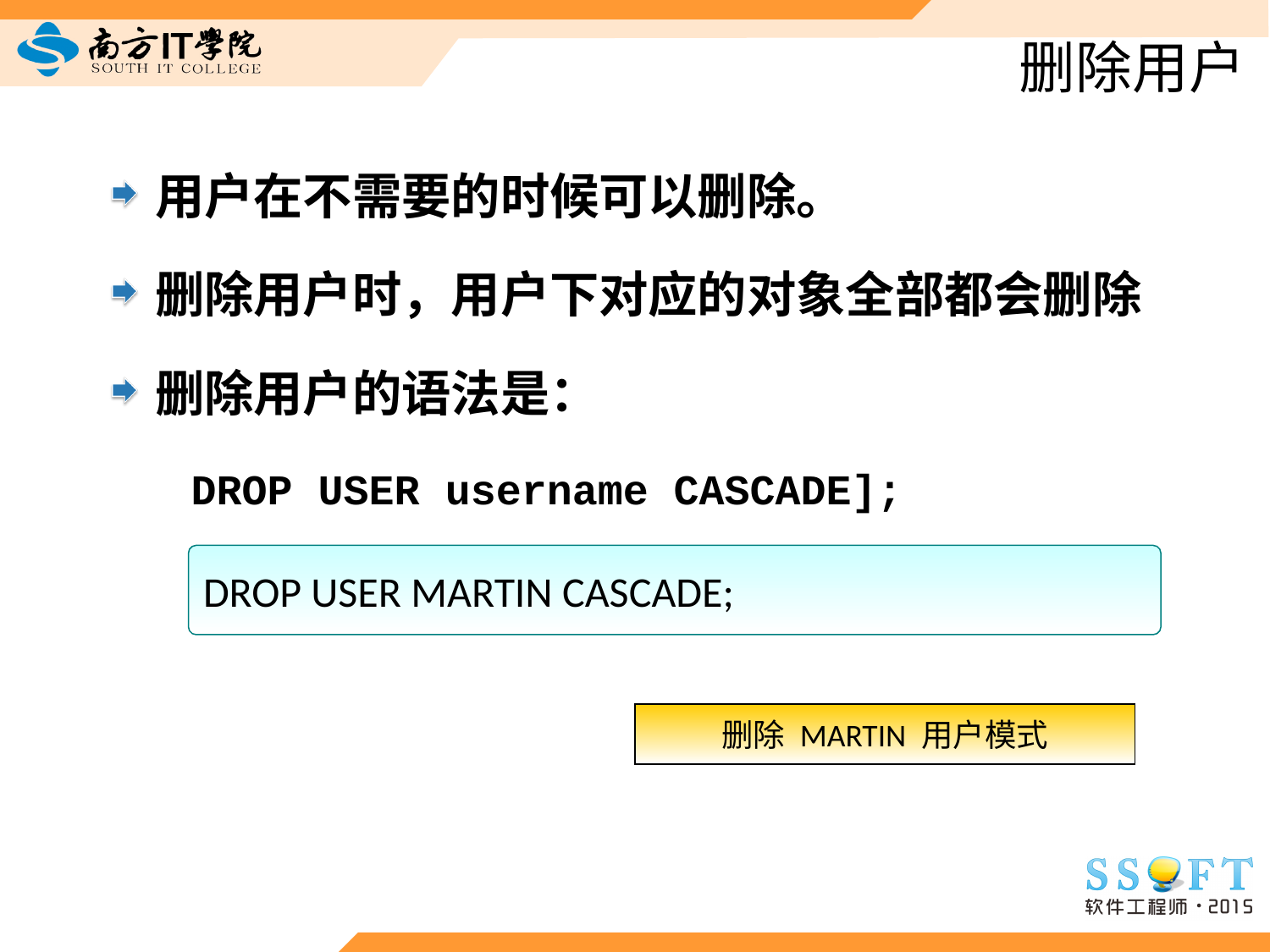

# 删除用户
用户在不需要的时候可以删除。
删除用户时，用户下对应的对象全部都会删除
删除用户的语法是：
DROP USER username CASCADE];
DROP USER MARTIN CASCADE;
删除 MARTIN 用户模式